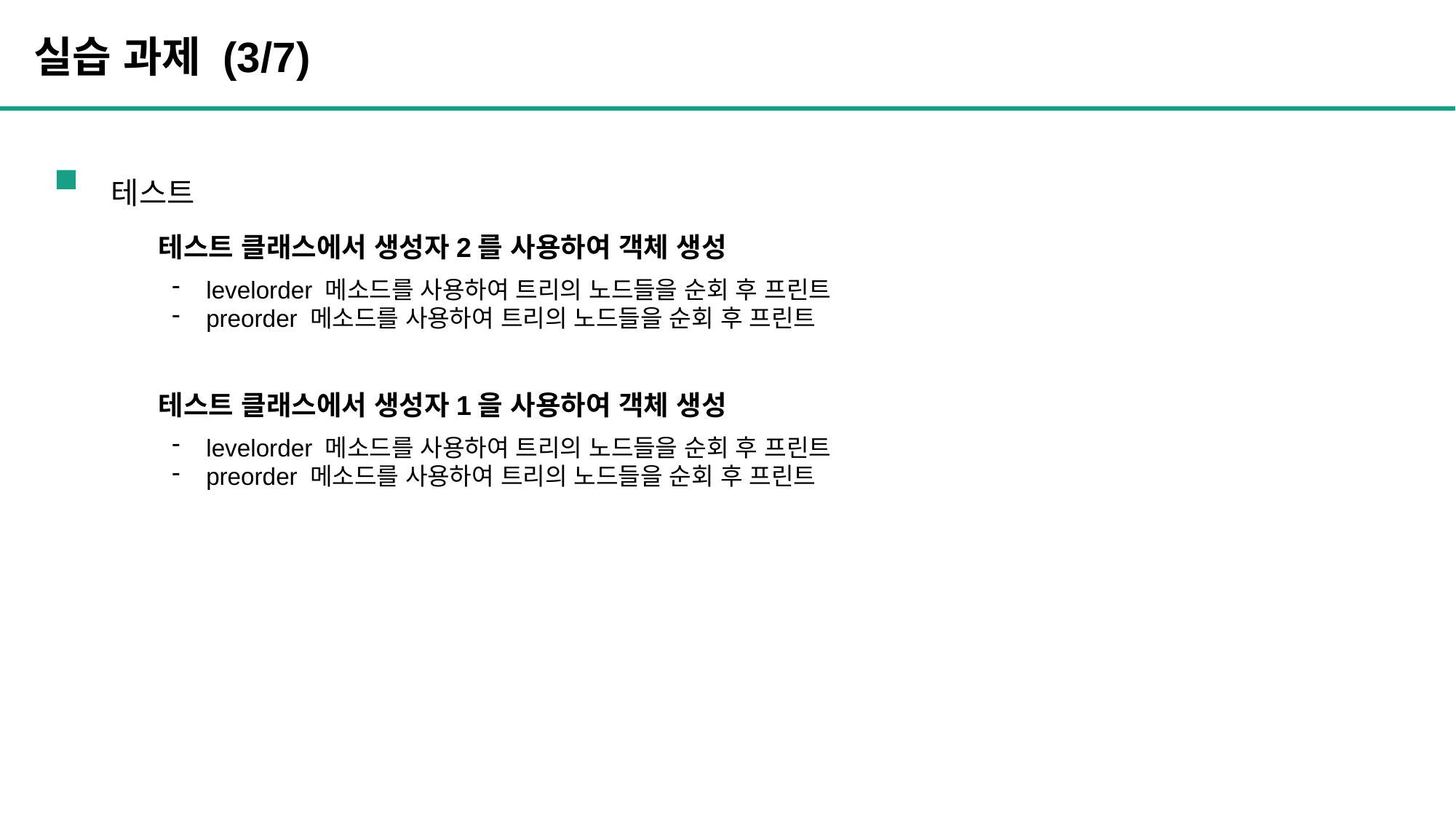

실습 과제 (3/7)
테스트

테스트 클래스에서 생성자2를 사용하여 객체 생성
levelorder 메소드를 사용하여 트리의 노드들을 순회 후 프린트
preorder 메소드를 사용하여 트리의 노드들을 순회 후 프린트
테스트 클래스에서 생성자1을 사용하여 객체 생성
levelorder 메소드를 사용하여 트리의 노드들을 순회 후 프린트
preorder 메소드를 사용하여 트리의 노드들을 순회 후 프린트